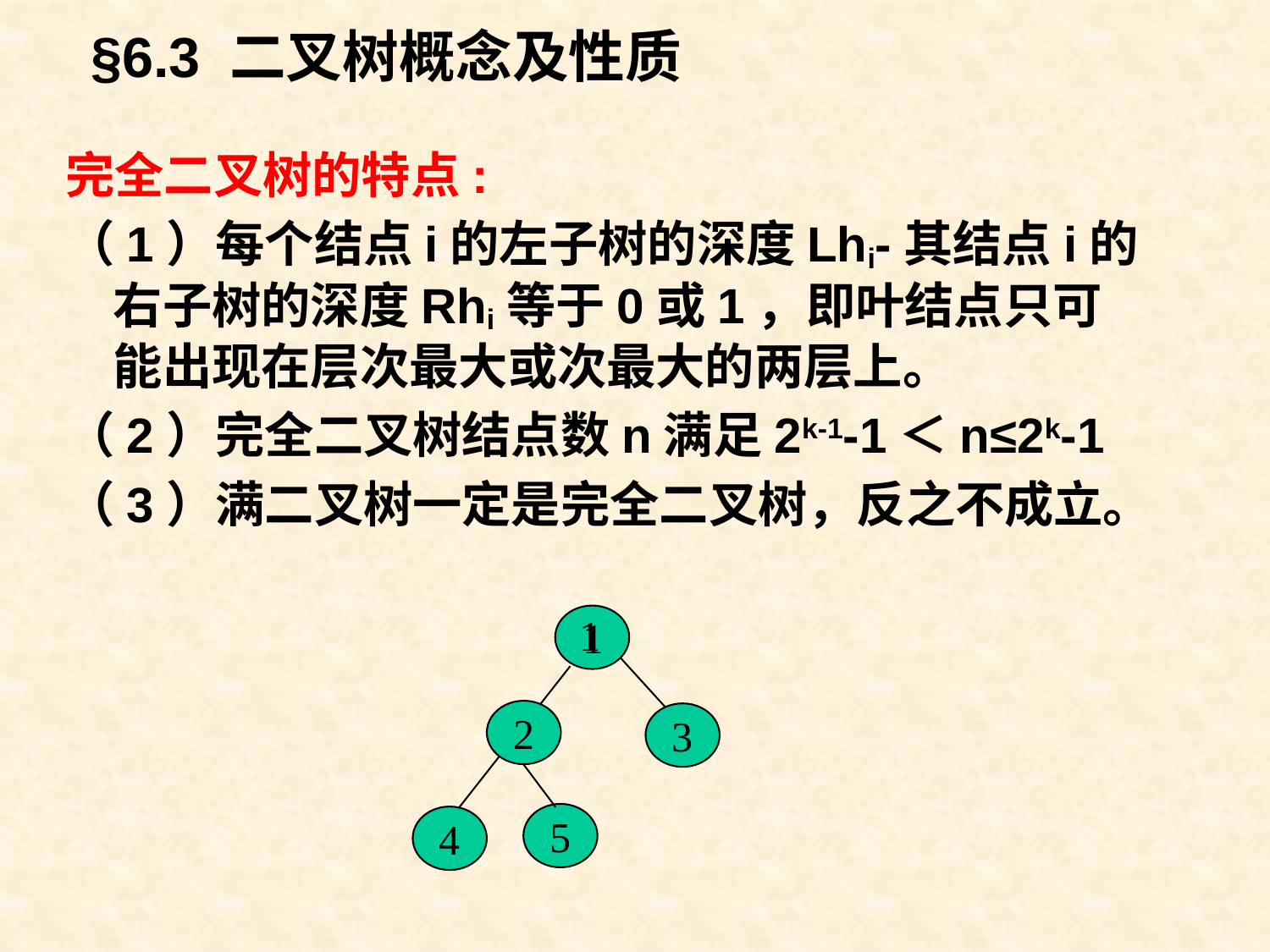

§6.3 二叉树概念及性质
完全二叉树的特点:
（1）每个结点i的左子树的深度Lhi-其结点i的右子树的深度Rhi等于0或1，即叶结点只可能出现在层次最大或次最大的两层上。
（2）完全二叉树结点数n满足2k-1-1＜n≤2k-1
（3）满二叉树一定是完全二叉树，反之不成立。
1

2

3
5
4

1